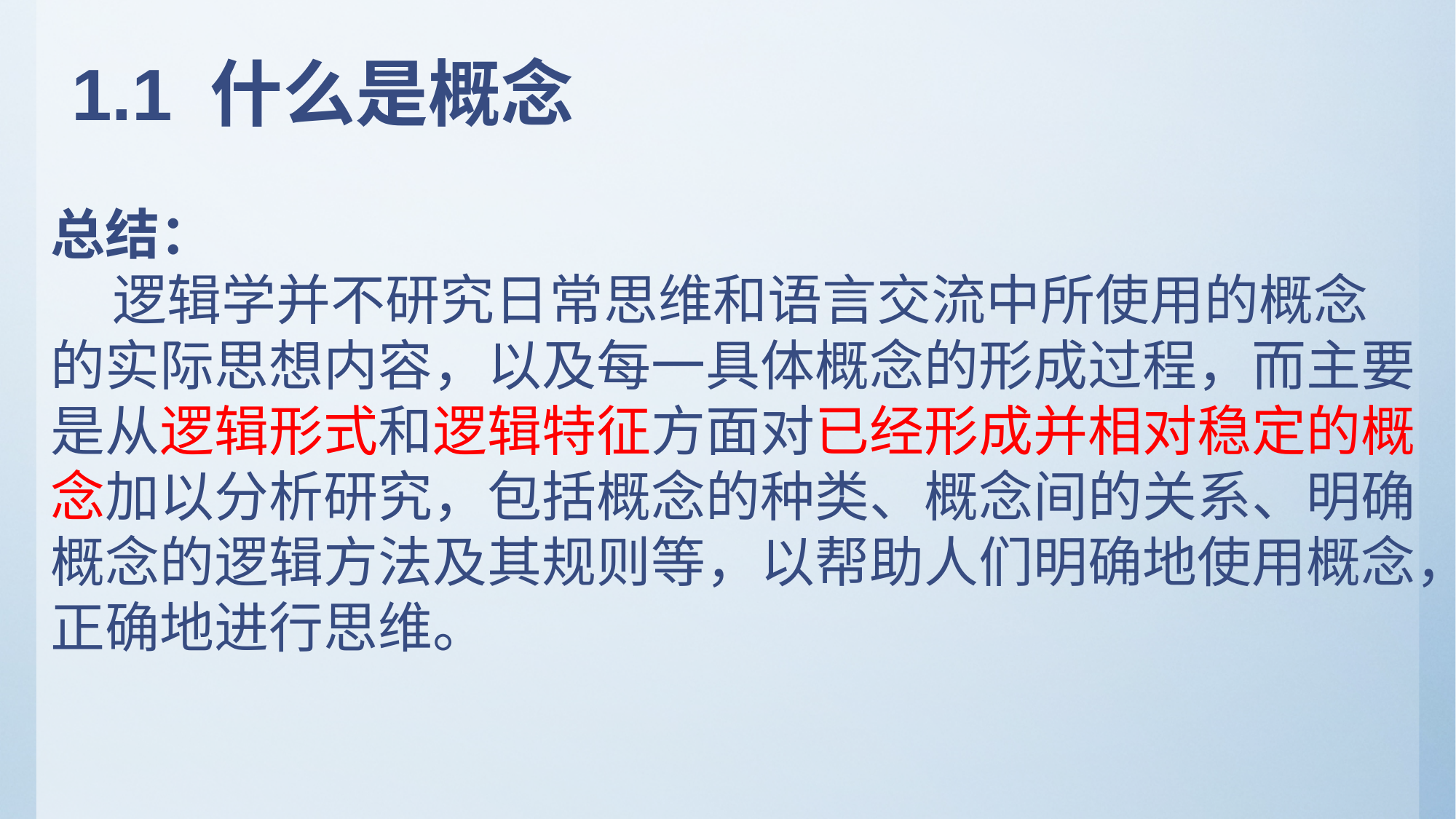

# 1.1 什么是概念
总结：
    逻辑学并不研究日常思维和语言交流中所使用的概念的实际思想内容，以及每一具体概念的形成过程，而主要是从逻辑形式和逻辑特征方面对已经形成并相对稳定的概念加以分析研究，包括概念的种类、概念间的关系、明确概念的逻辑方法及其规则等，以帮助人们明确地使用概念，正确地进行思维。